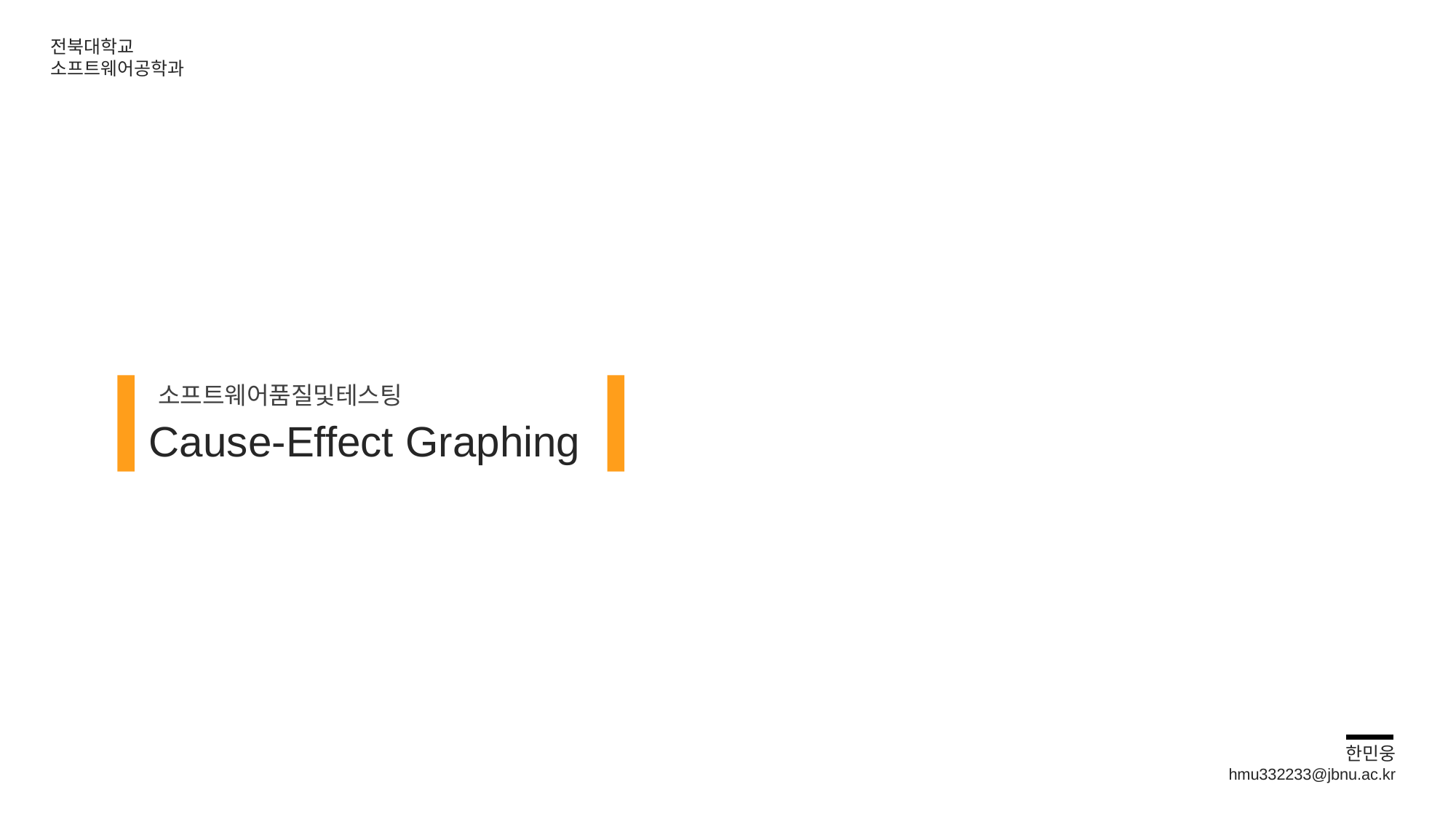

전북대학교
소프트웨어공학과
소프트웨어품질및테스팅

Cause-Effect Graphing
한민웅
hmu332233@jbnu.ac.kr